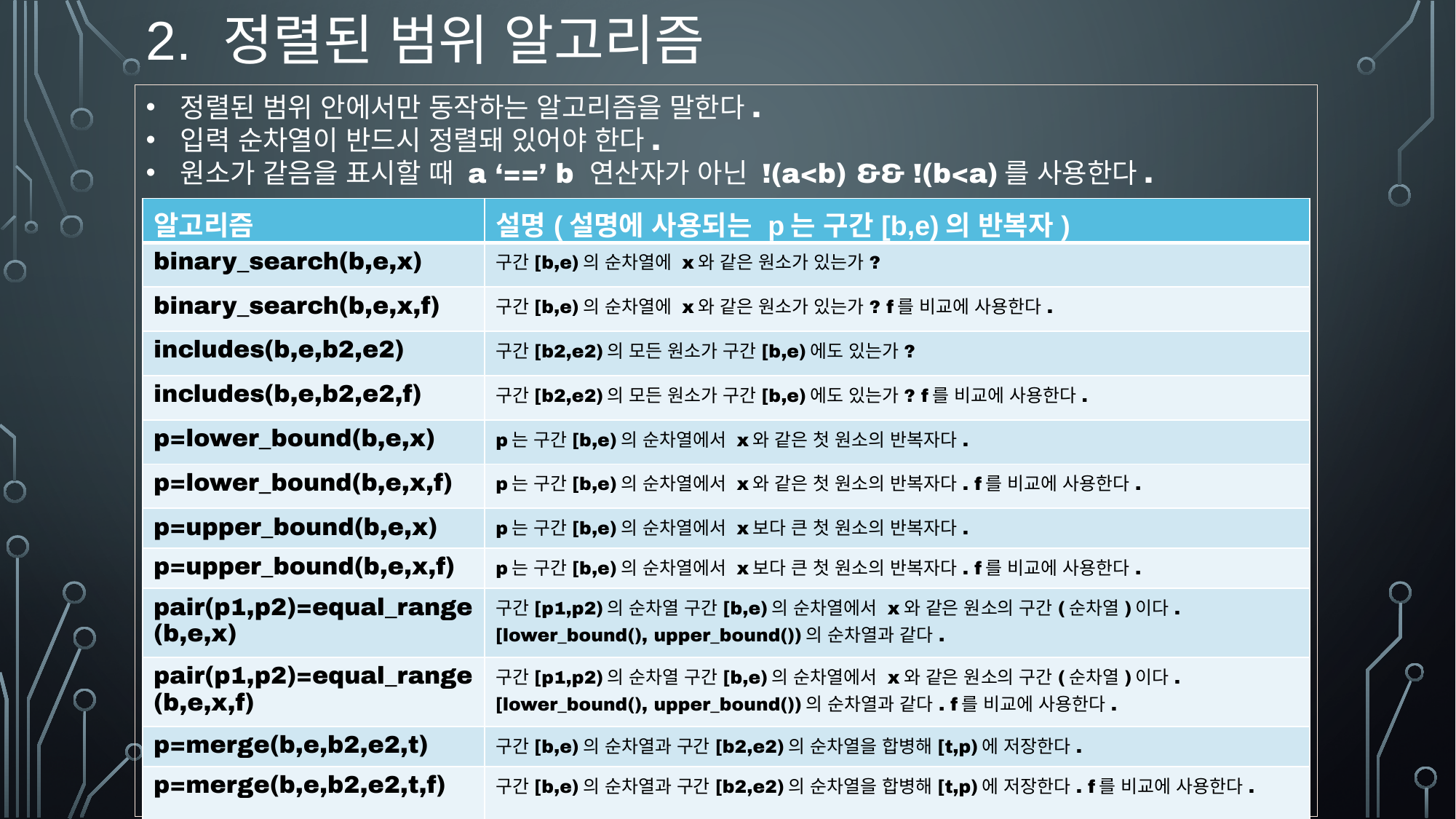

# 2. 정렬된 범위 알고리즘
정렬된 범위 안에서만 동작하는 알고리즘을 말한다.
입력 순차열이 반드시 정렬돼 있어야 한다.
원소가 같음을 표시할 때 a ‘==’ b 연산자가 아닌 !(a<b) && !(b<a)를 사용한다.

| 알고리즘 | 설명(설명에 사용되는 p는 구간[b,e)의 반복자) |
| --- | --- |
| binary\_search(b,e,x) | 구간[b,e)의 순차열에 x와 같은 원소가 있는가? |
| binary\_search(b,e,x,f) | 구간[b,e)의 순차열에 x와 같은 원소가 있는가? f를 비교에 사용한다. |
| includes(b,e,b2,e2) | 구간[b2,e2)의 모든 원소가 구간[b,e)에도 있는가? |
| includes(b,e,b2,e2,f) | 구간[b2,e2)의 모든 원소가 구간[b,e)에도 있는가? f를 비교에 사용한다. |
| p=lower\_bound(b,e,x) | p는 구간[b,e)의 순차열에서 x와 같은 첫 원소의 반복자다. |
| p=lower\_bound(b,e,x,f) | p는 구간[b,e)의 순차열에서 x와 같은 첫 원소의 반복자다. f를 비교에 사용한다. |
| p=upper\_bound(b,e,x) | p는 구간[b,e)의 순차열에서 x보다 큰 첫 원소의 반복자다. |
| p=upper\_bound(b,e,x,f) | p는 구간[b,e)의 순차열에서 x보다 큰 첫 원소의 반복자다. f를 비교에 사용한다. |
| pair(p1,p2)=equal\_range(b,e,x) | 구간[p1,p2)의 순차열 구간[b,e)의 순차열에서 x와 같은 원소의 구간(순차열)이다. [lower\_bound(), upper\_bound())의 순차열과 같다. |
| pair(p1,p2)=equal\_range(b,e,x,f) | 구간[p1,p2)의 순차열 구간[b,e)의 순차열에서 x와 같은 원소의 구간(순차열)이다. [lower\_bound(), upper\_bound())의 순차열과 같다. f를 비교에 사용한다. |
| p=merge(b,e,b2,e2,t) | 구간[b,e)의 순차열과 구간[b2,e2)의 순차열을 합병해[t,p)에 저장한다. |
| p=merge(b,e,b2,e2,t,f) | 구간[b,e)의 순차열과 구간[b2,e2)의 순차열을 합병해[t,p)에 저장한다. f를 비교에 사용한다. |